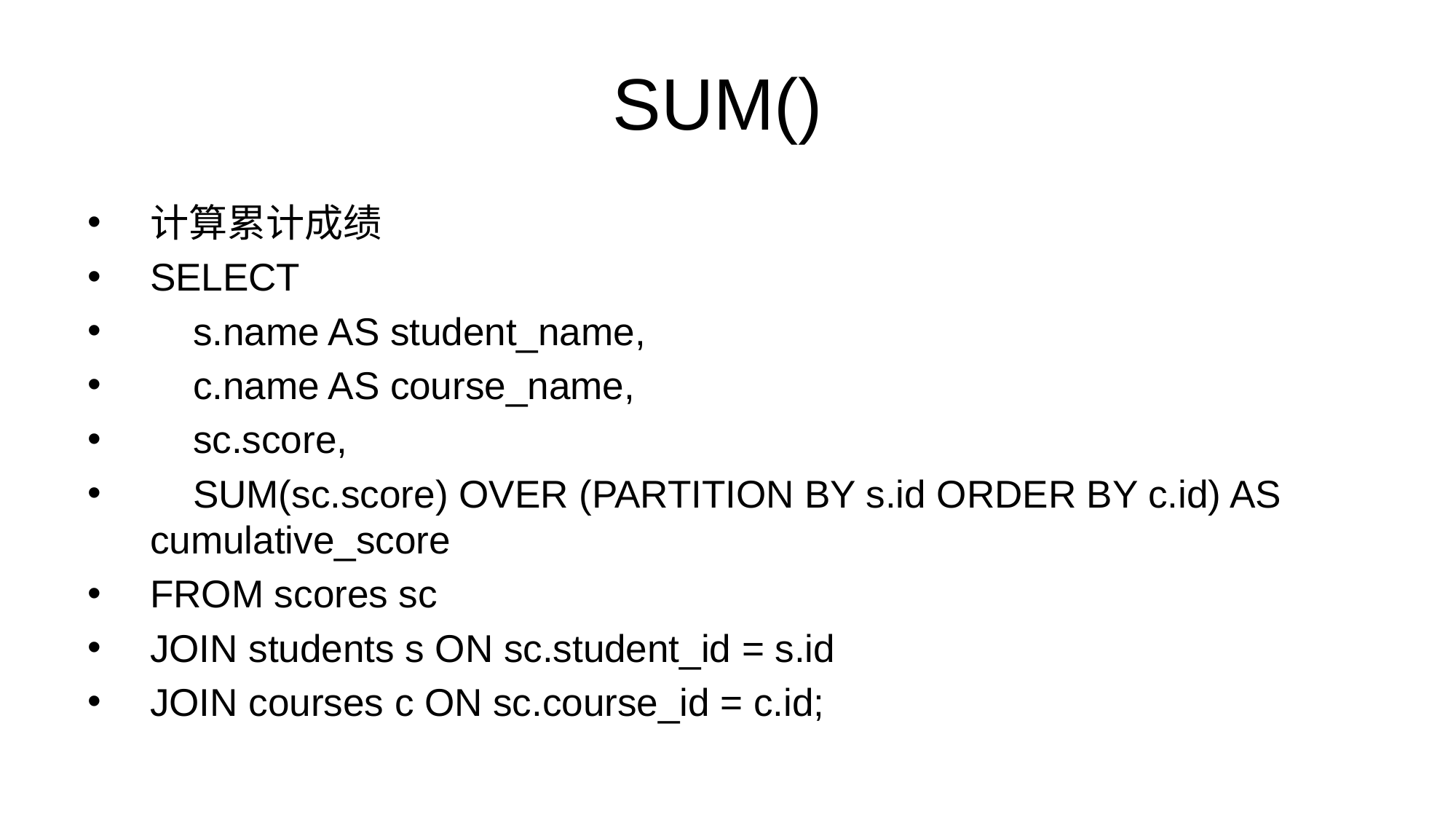

# SUM()
计算累计成绩
SELECT
    s.name AS student_name,
    c.name AS course_name,
    sc.score,
    SUM(sc.score) OVER (PARTITION BY s.id ORDER BY c.id) AS cumulative_score
FROM scores sc
JOIN students s ON sc.student_id = s.id
JOIN courses c ON sc.course_id = c.id;